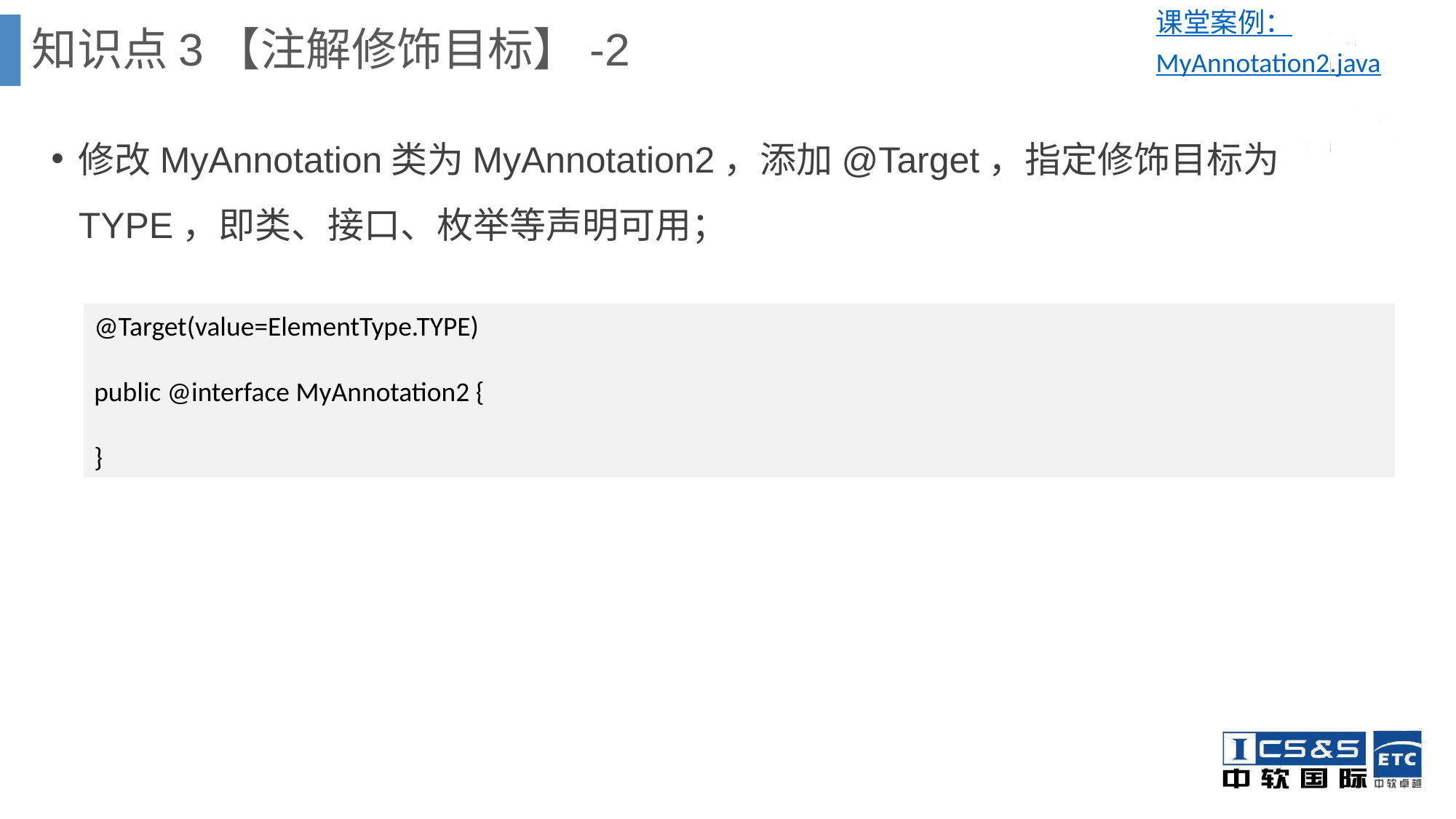

课堂案例：MyAnnotation2.java
知识点3【注解修饰目标】-2
修改MyAnnotation类为MyAnnotation2，添加@Target，指定修饰目标为TYPE，即类、接口、枚举等声明可用；
@Target(value=ElementType.TYPE)

public @interface MyAnnotation2 {

}